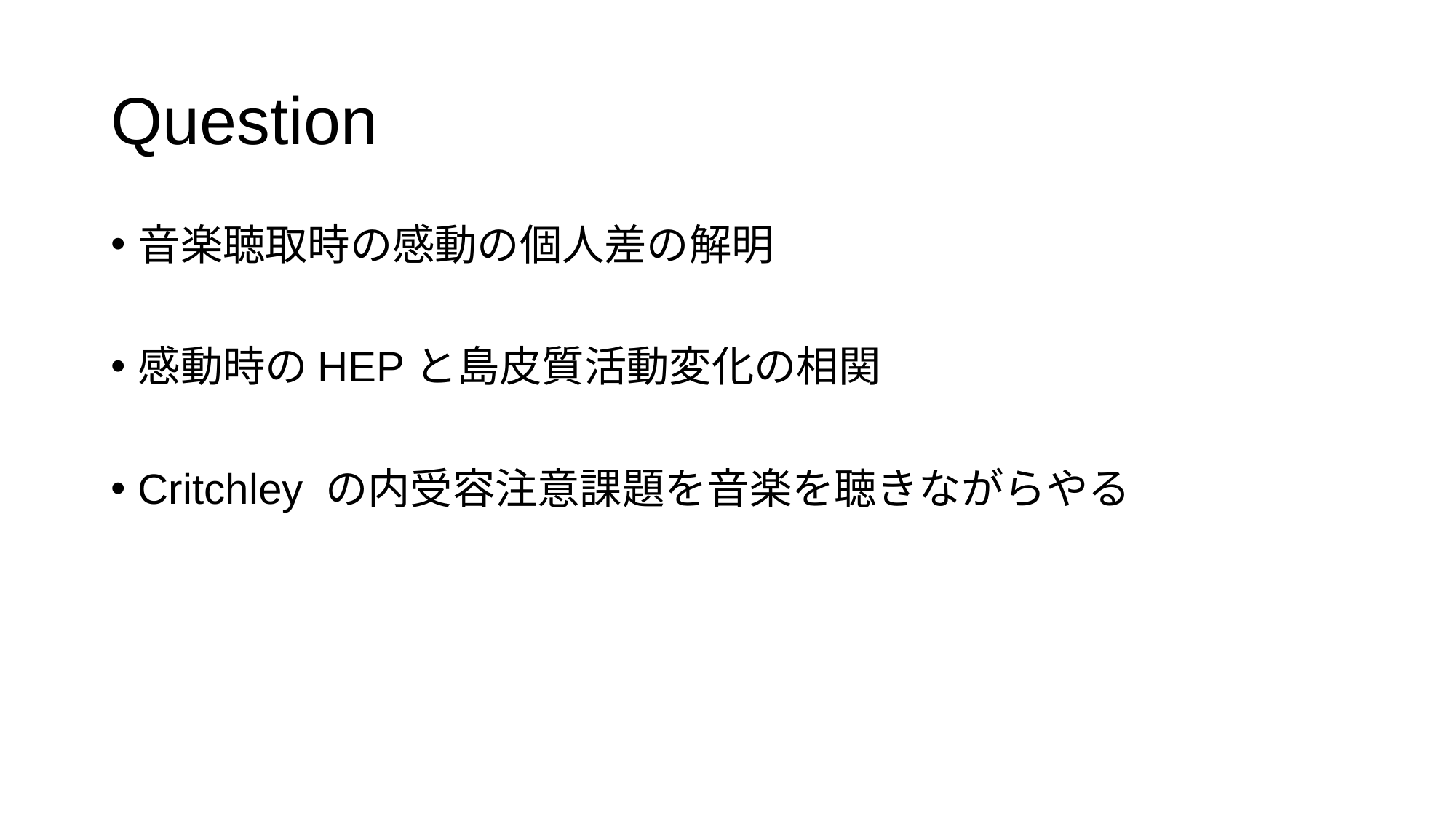

# Question
音楽聴取時の感動の個人差の解明

感動時のHEPと島皮質活動変化の相関

Critchley の内受容注意課題を音楽を聴きながらやる